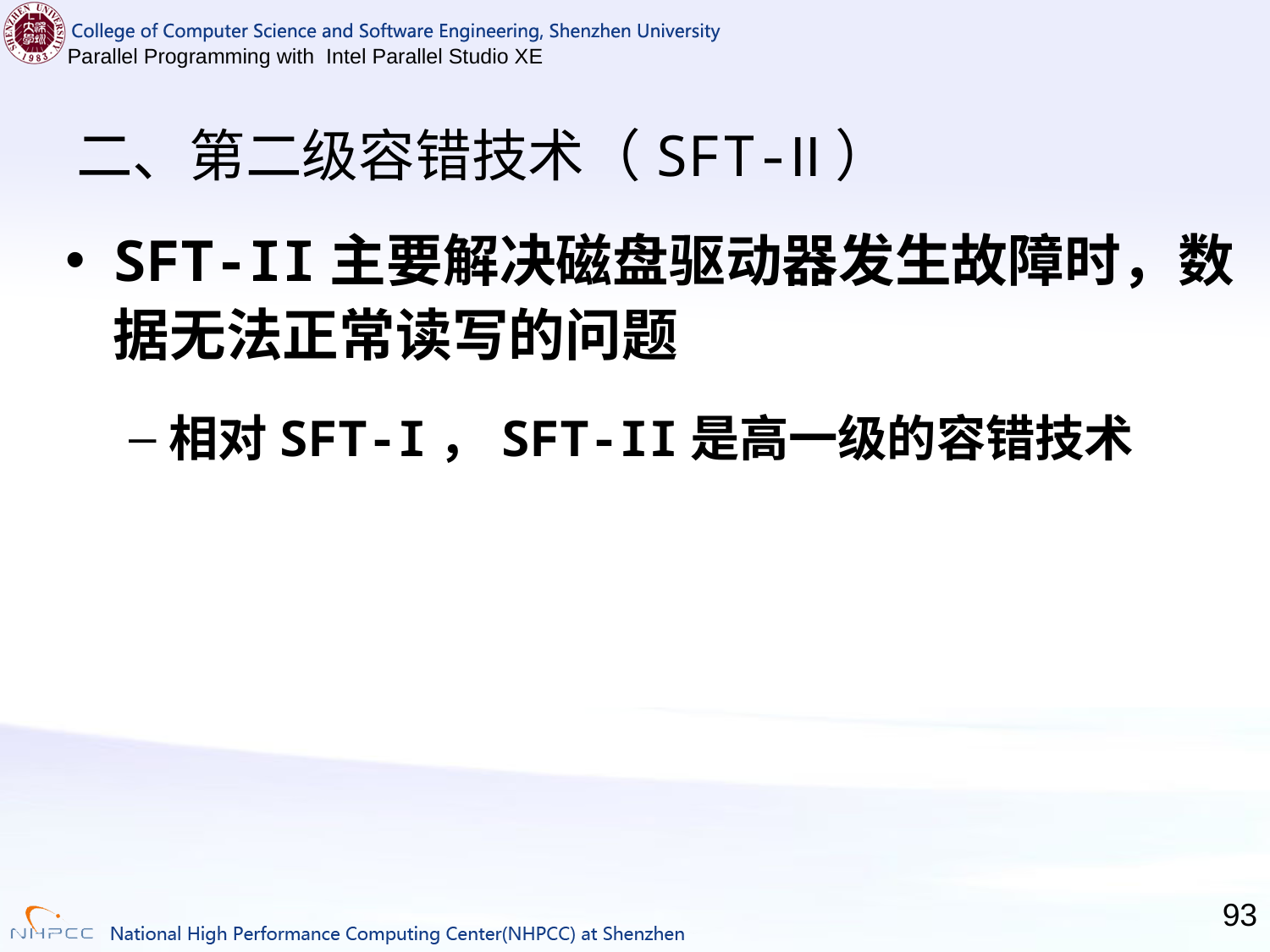

# 二、第二级容错技术（SFT-II）
SFT-II主要解决磁盘驱动器发生故障时，数据无法正常读写的问题
相对SFT-I，SFT-II是高一级的容错技术
93